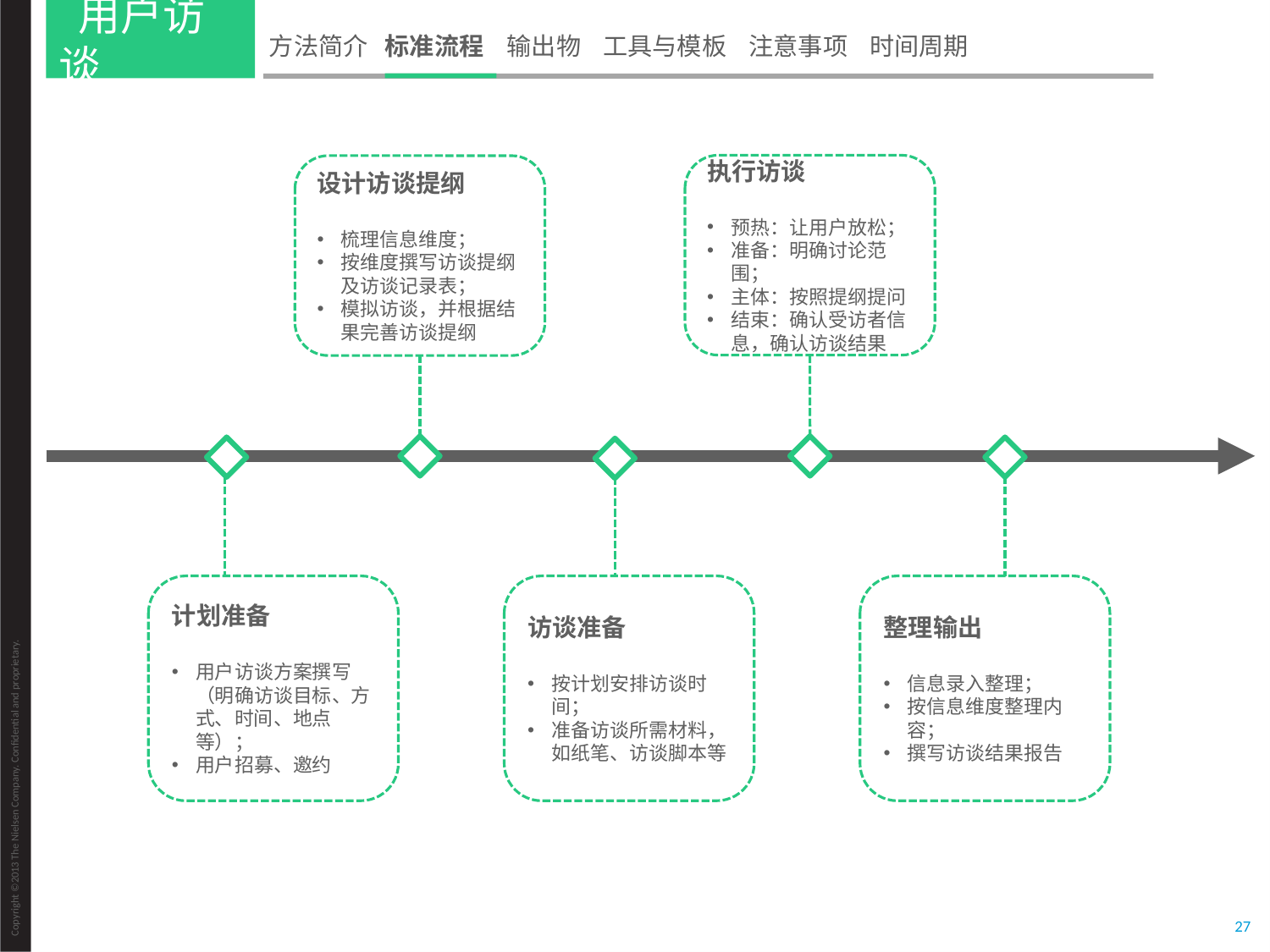

用户访谈
方法简介   标准流程    输出物    工具与模板    注意事项    时间周期

执行访谈

预热：让用户放松；
准备：明确讨论范围；
主体：按照提纲提问
结束：确认受访者信息，确认访谈结果
设计访谈提纲

梳理信息维度；
按维度撰写访谈提纲及访谈记录表；
模拟访谈，并根据结果完善访谈提纲

计划准备

用户访谈方案撰写（明确访谈目标、方式、时间、地点等）；
用户招募、邀约
访谈准备

按计划安排访谈时间；
准备访谈所需材料，如纸笔、访谈脚本等
整理输出

信息录入整理；
按信息维度整理内容；
撰写访谈结果报告